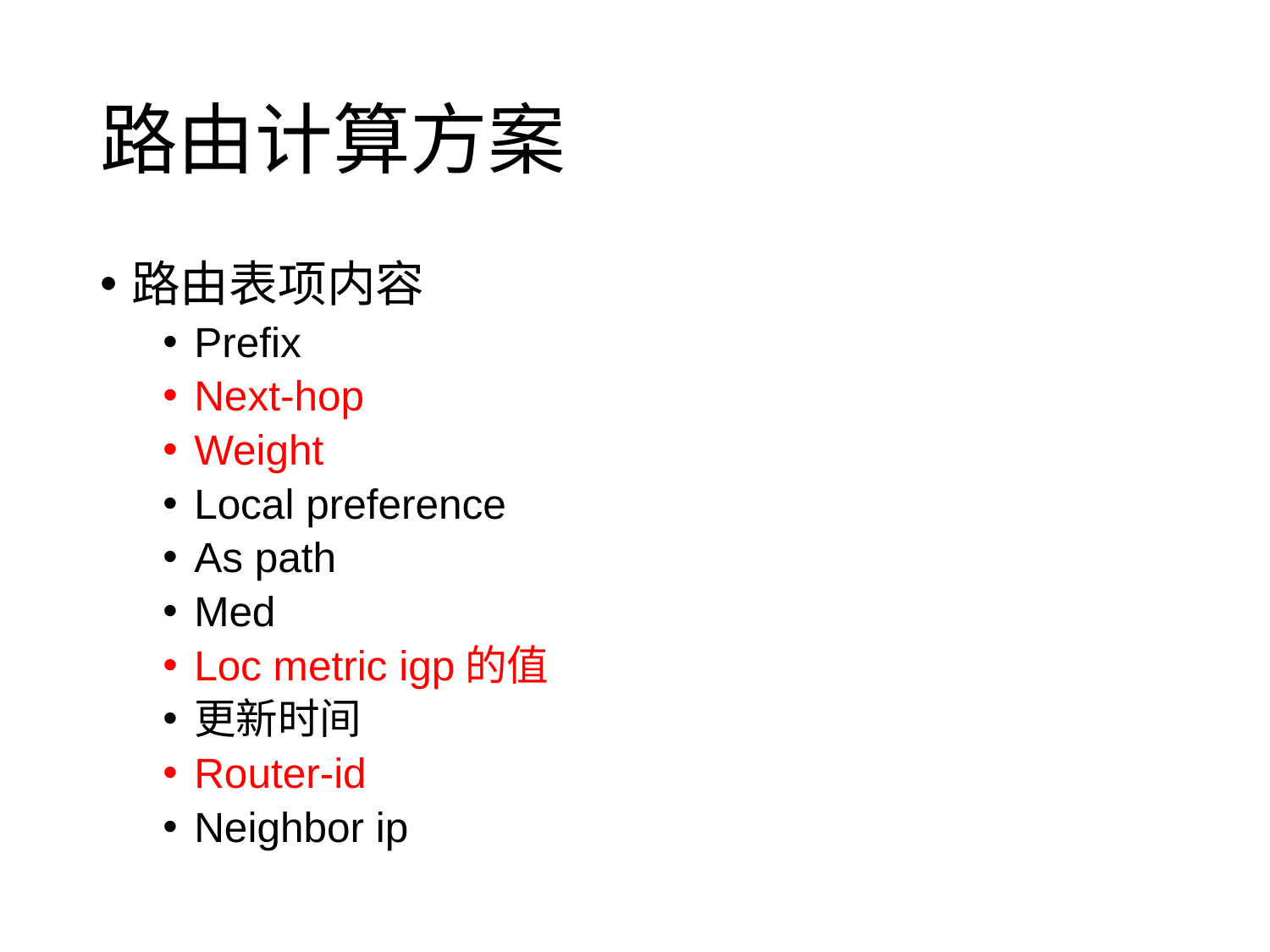

# 路由计算方案
路由表项内容
Prefix
Next-hop
Weight
Local preference
As path
Med
Loc metric igp的值
更新时间
Router-id
Neighbor ip